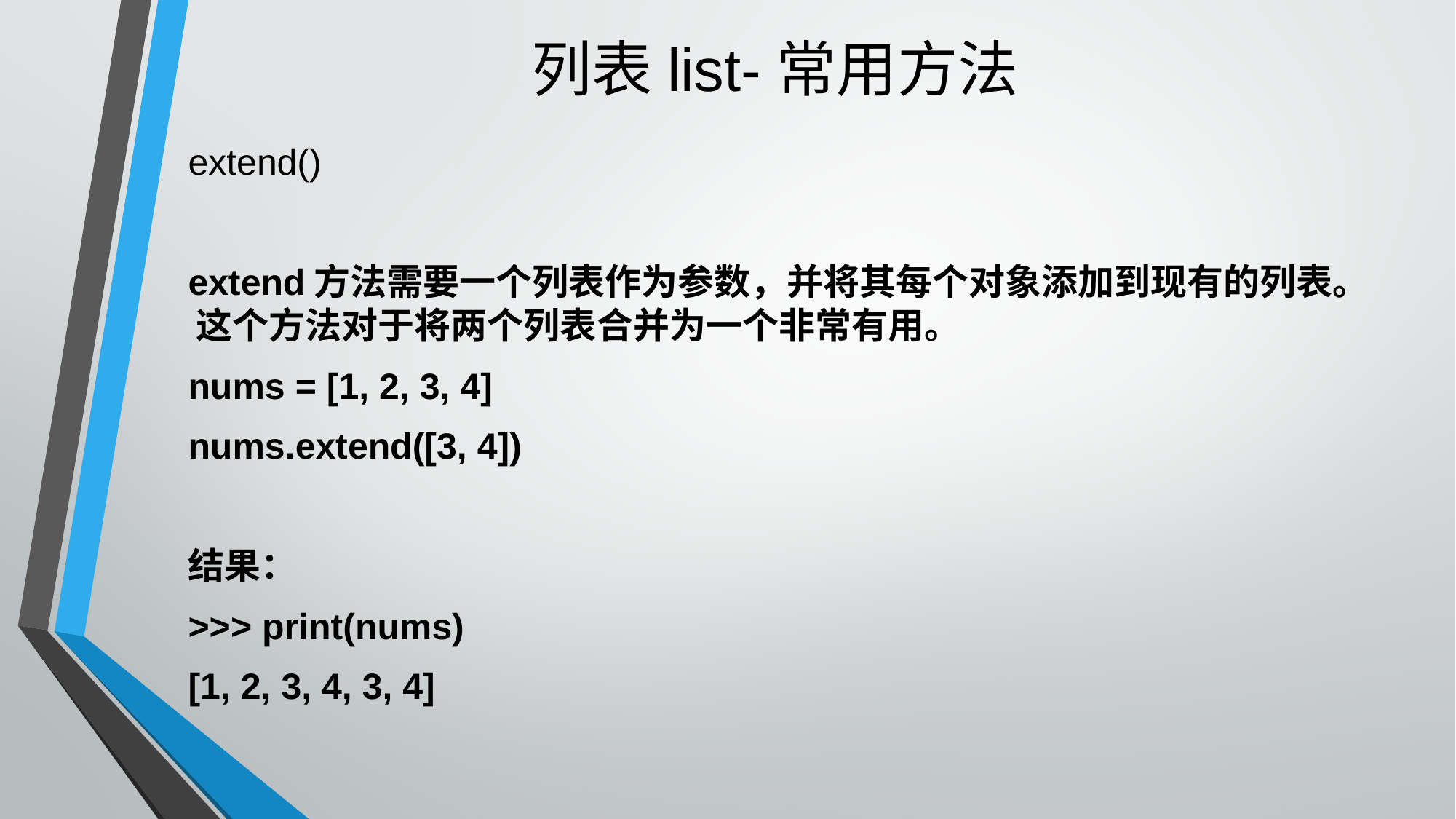

# 列表list-常用方法
extend()

extend方法需要一个列表作为参数，并将其每个对象添加到现有的列表。 这个方法对于将两个列表合并为一个非常有用。
nums = [1, 2, 3, 4]
nums.extend([3, 4])

结果：
>>> print(nums)
[1, 2, 3, 4, 3, 4]